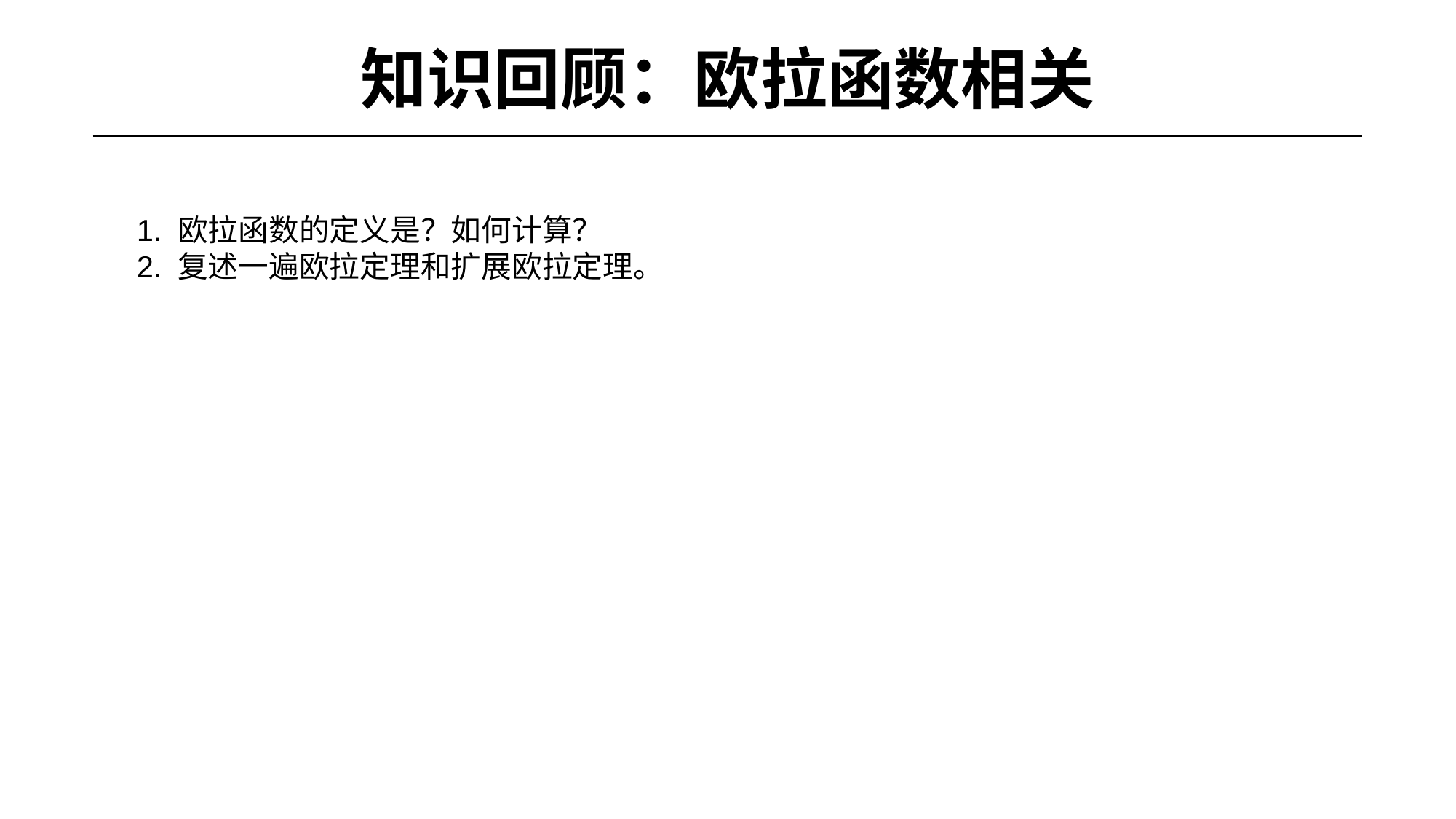

# 知识回顾：欧拉函数相关
1. 欧拉函数的定义是？如何计算？
2. 复述一遍欧拉定理和扩展欧拉定理。